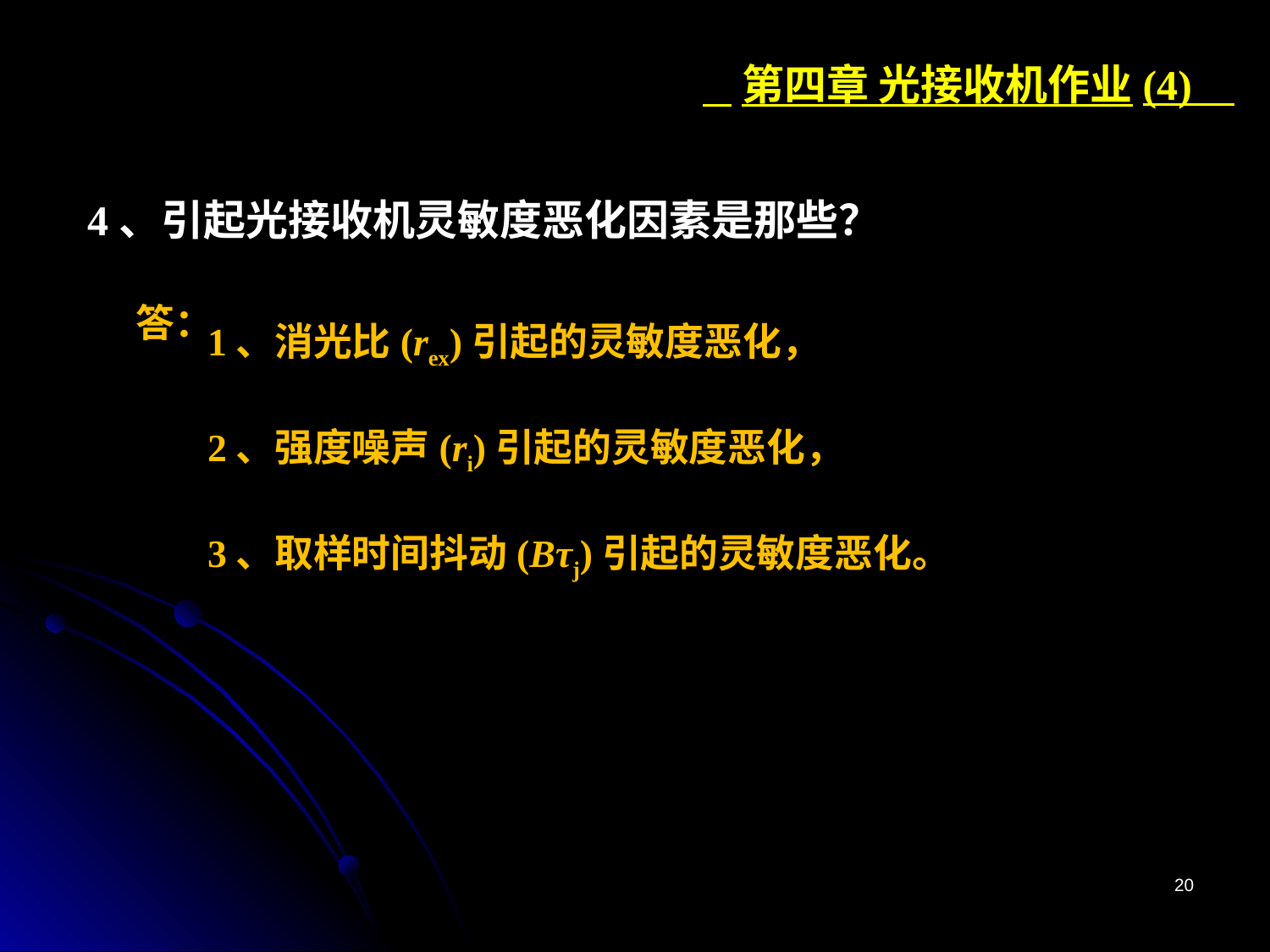

第四章 光接收机作业(4)
4、引起光接收机灵敏度恶化因素是那些？
答：
1、消光比(rex)引起的灵敏度恶化，
2、强度噪声(ri)引起的灵敏度恶化，
3、取样时间抖动(Bτj)引起的灵敏度恶化。
20